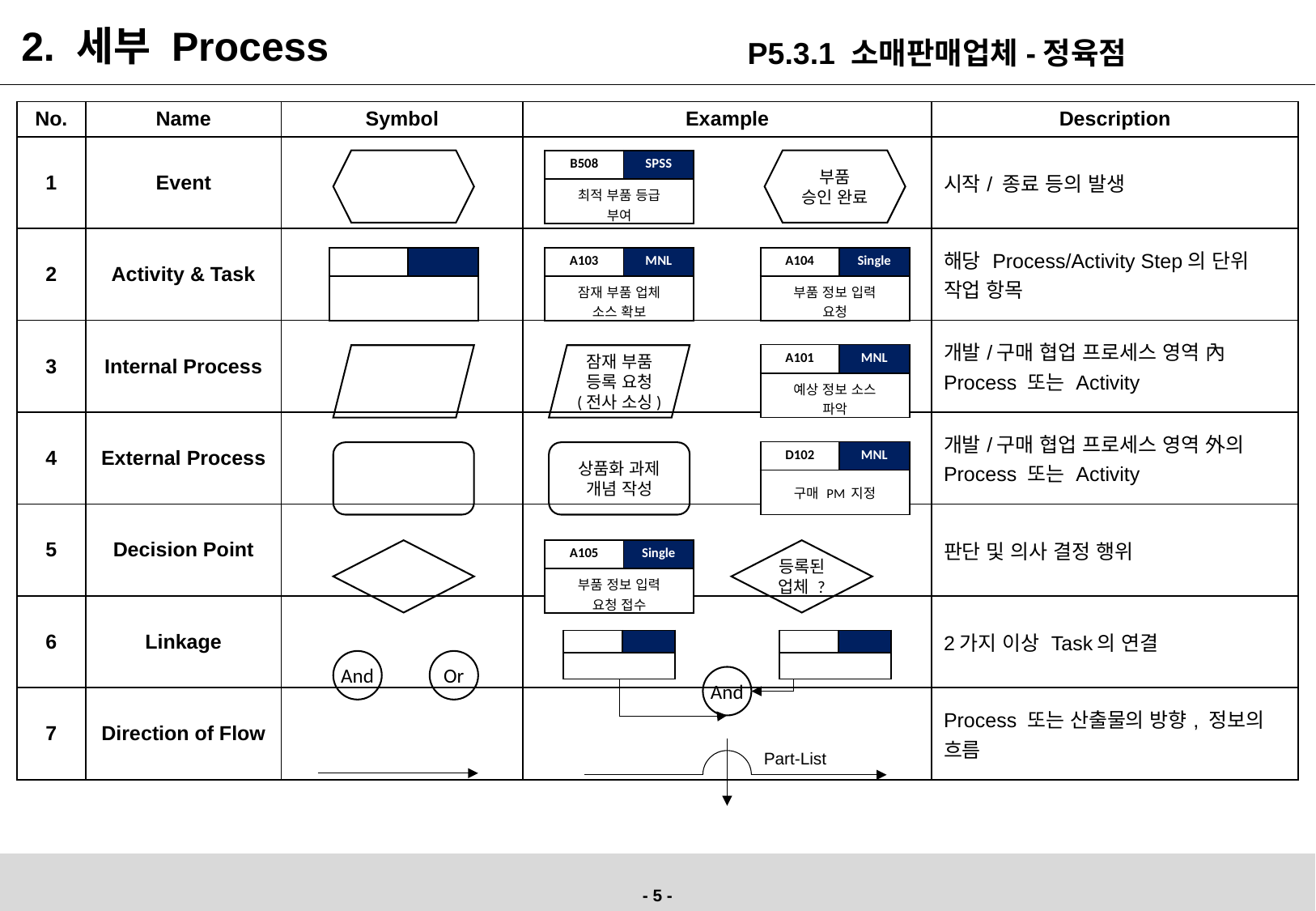

2. 세부 Process
P5.3.1 소매판매업체-정육점
| No. | Name | Symbol | Example | Description |
| --- | --- | --- | --- | --- |
| 1 | Event |  |  | 시작/ 종료 등의 발생 |
| 2 | Activity & Task |  |  | 해당 Process/Activity Step의 단위 작업 항목 |
| 3 | Internal Process |  |  | 개발/구매 협업 프로세스 영역 內 Process 또는 Activity |
| 4 | External Process |  |  | 개발/구매 협업 프로세스 영역 外의 Process 또는 Activity |
| 5 | Decision Point |  |  | 판단 및 의사 결정 행위 |
| 6 | Linkage |  |  | 2가지 이상 Task의 연결 |
| 7 | Direction of Flow |  |  | Process 또는 산출물의 방향, 정보의 흐름 |

| B508 | SPSS |
| --- | --- |
| 최적 부품 등급 부여 |  |
부품
승인 완료
|  |  |
| --- | --- |
|  |  |
| A103 | MNL |
| --- | --- |
| 잠재 부품 업체 소스 확보 |  |
| A104 | Single |
| --- | --- |
| 부품 정보 입력 요청 |  |
| A101 | MNL |
| --- | --- |
| 예상 정보 소스 파악 |  |

잠재 부품
등록 요청
(전사 소싱)
| D102 | MNL |
| --- | --- |
| 구매 PM 지정 |  |

상품화 과제
개념 작성
| A105 | Single |
| --- | --- |
| 부품 정보 입력 요청 접수 |  |

등록된
업체 ?
|  |  |
| --- | --- |
|  |  |
|  |  |
| --- | --- |
|  |  |
And
Or
And
Part-List